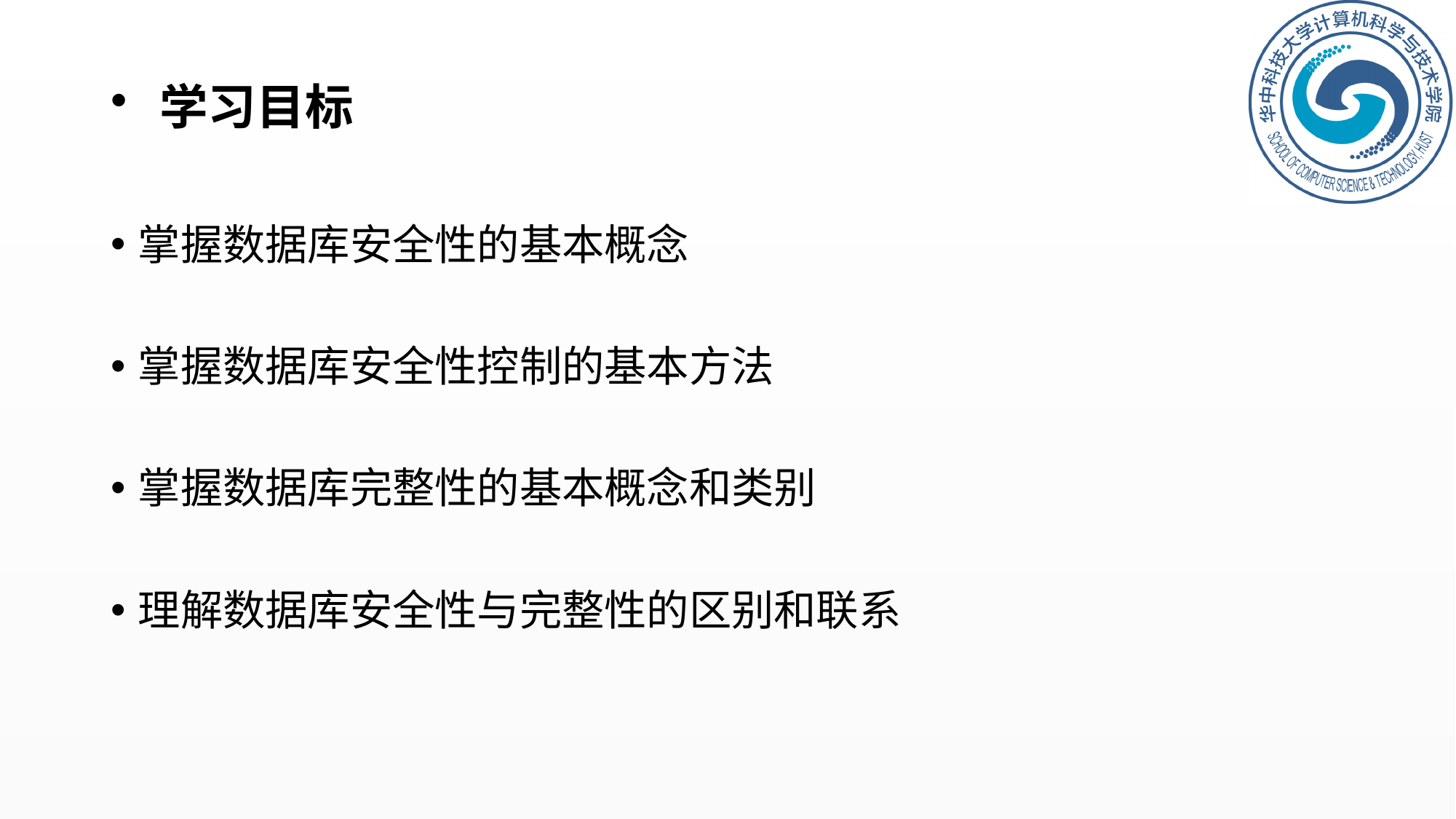

# 学习目标
掌握数据库安全性的基本概念

掌握数据库安全性控制的基本方法

掌握数据库完整性的基本概念和类别

理解数据库安全性与完整性的区别和联系